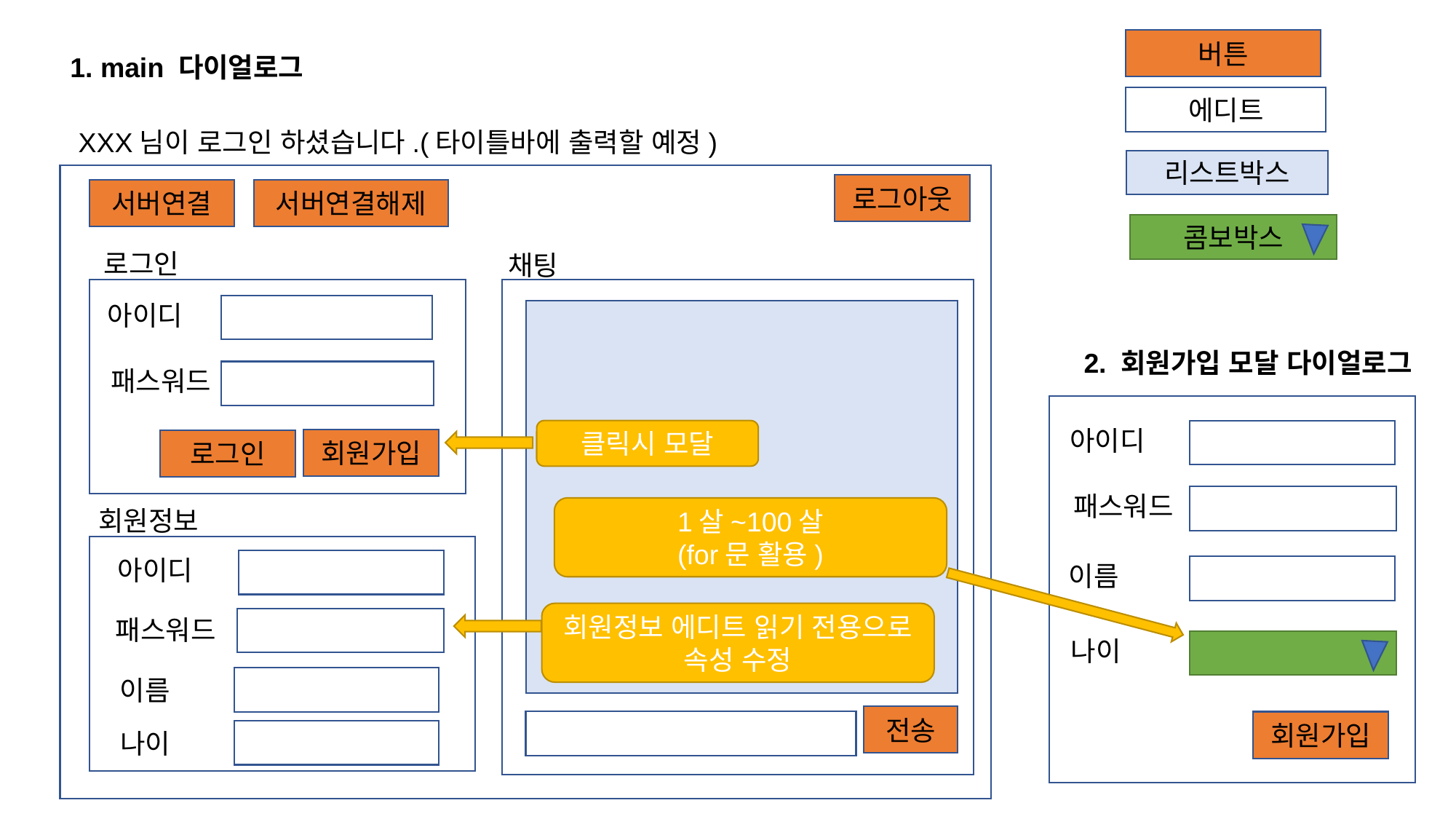

버튼
1. main 다이얼로그
에디트
XXX님이 로그인 하셨습니다.(타이틀바에 출력할 예정)
리스트박스

로그아웃
서버연결
서버연결해제
콤보박스

로그인
채팅

아이디

2. 회원가입 모달 다이얼로그
패스워드

아이디
클릭시 모달

회원가입
로그인

패스워드

1살~100살
(for문 활용)
회원정보

아이디

이름

회원정보 에디트 읽기 전용으로 속성 수정
패스워드

나이

이름
전송

회원가입

나이